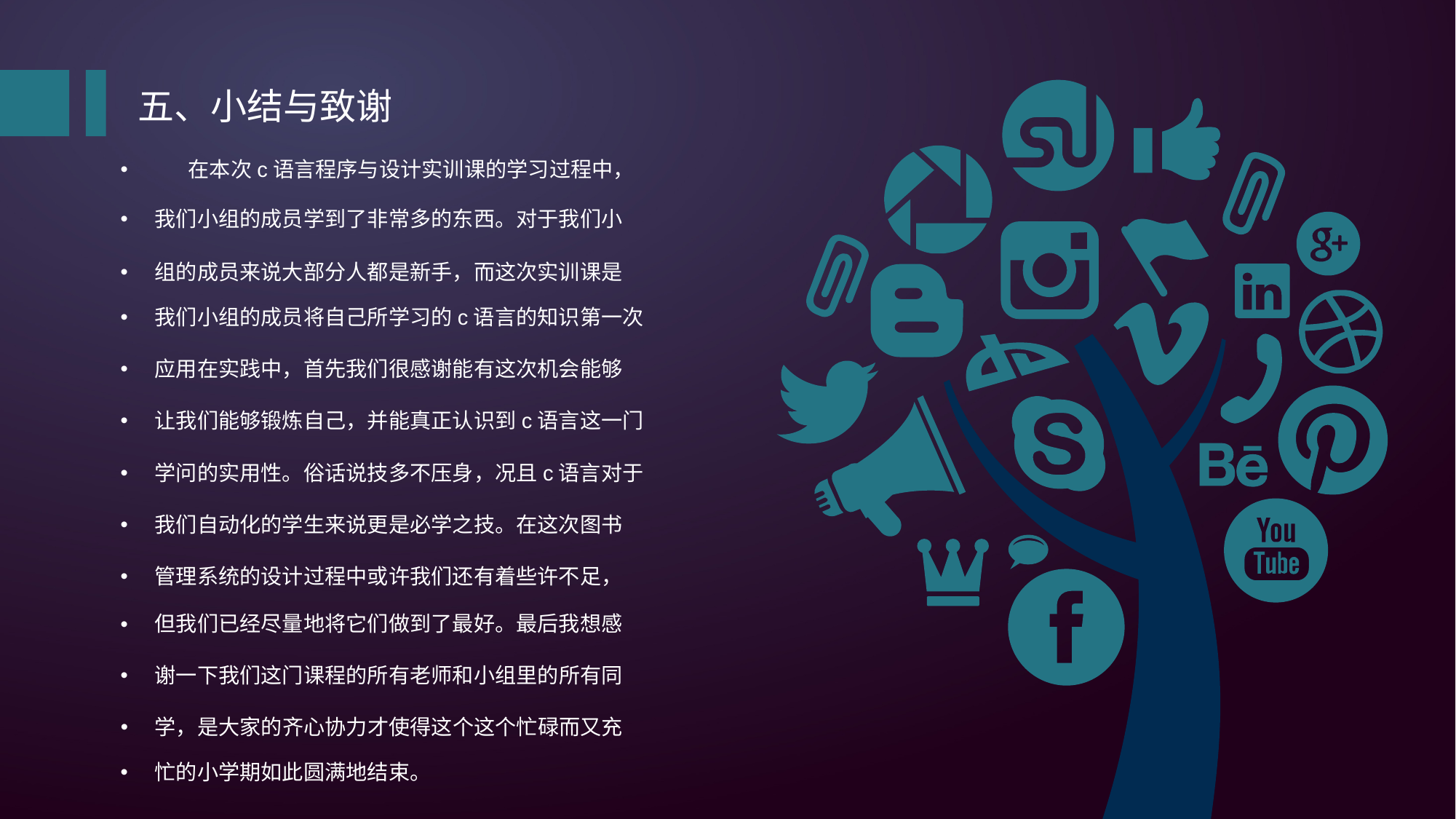

五、小结与致谢

      在本次c语言程序与设计实训课的学习过程中，
我们小组的成员学到了非常多的东西。对于我们小
组的成员来说大部分人都是新手，而这次实训课是
我们小组的成员将自己所学习的c语言的知识第一次
应用在实践中，首先我们很感谢能有这次机会能够
让我们能够锻炼自己，并能真正认识到c语言这一门
但我们已经尽量地将它们做到了最好。最后我想感
谢一下我们这门课程的所有老师和小组里的所有同
学，是大家的齐心协力才使得这个这个忙碌而又充
学问的实用性。俗话说技多不压身，况且c语言对于
我们自动化的学生来说更是必学之技。在这次图书
管理系统的设计过程中或许我们还有着些许不足，

忙的小学期如此圆满地结束。